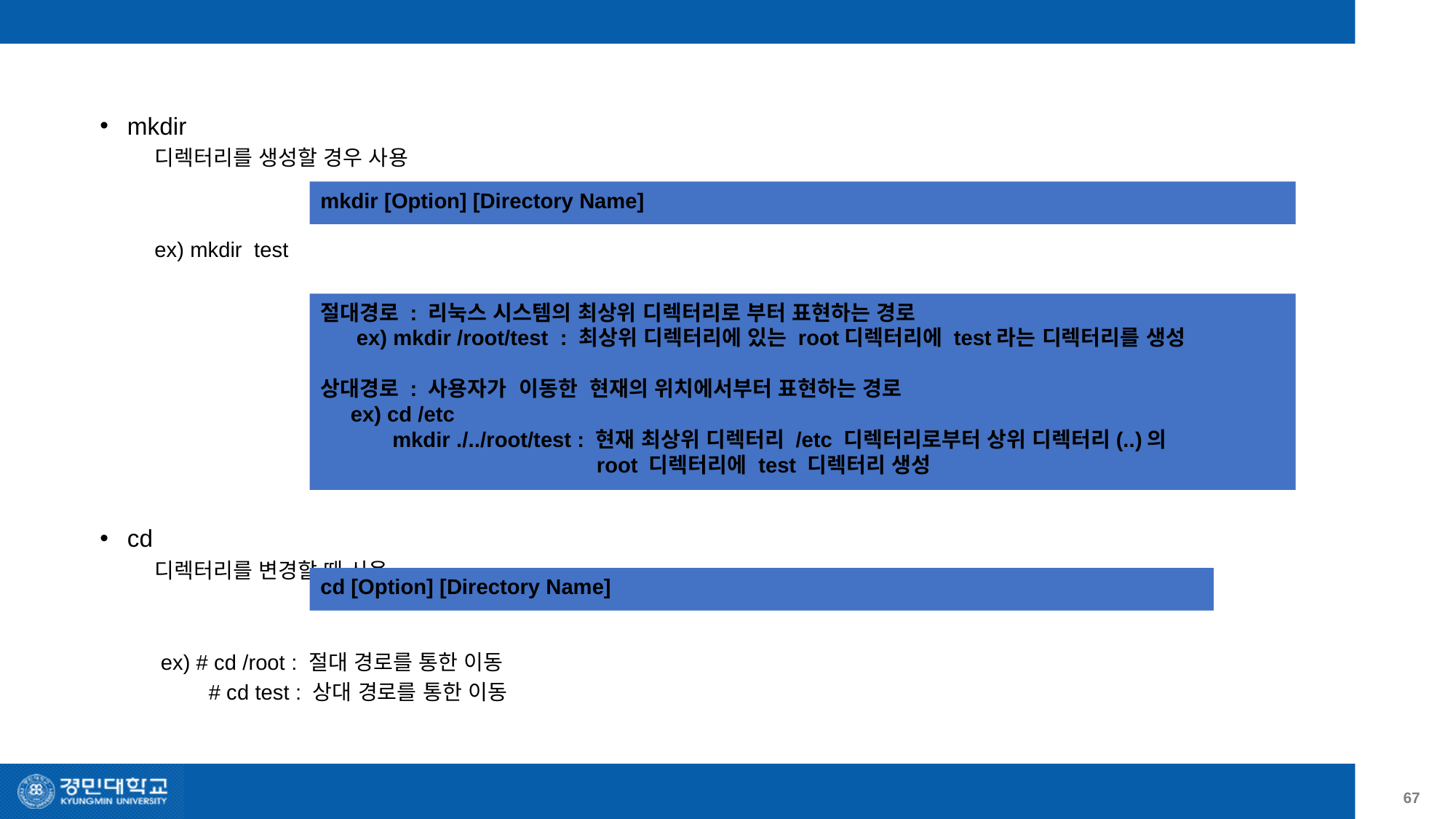

mkdir
디렉터리를 생성할 경우 사용

ex) mkdir  test

cd
디렉터리를 변경할 때 사용

 ex) # cd /root : 절대 경로를 통한 이동
         # cd test : 상대 경로를 통한 이동

mkdir [Option] [Directory Name]
절대경로 : 리눅스 시스템의 최상위 디렉터리로 부터 표현하는 경로
      ex) mkdir /root/test  : 최상위 디렉터리에 있는 root디렉터리에 test라는 디렉터리를 생성

상대경로 : 사용자가  이동한  현재의 위치에서부터 표현하는 경로
     ex) cd /etc
            mkdir ./../root/test : 현재 최상위 디렉터리 /etc 디렉터리로부터 상위 디렉터리(..)의
                                              root 디렉터리에 test 디렉터리 생성
cd [Option] [Directory Name]
67